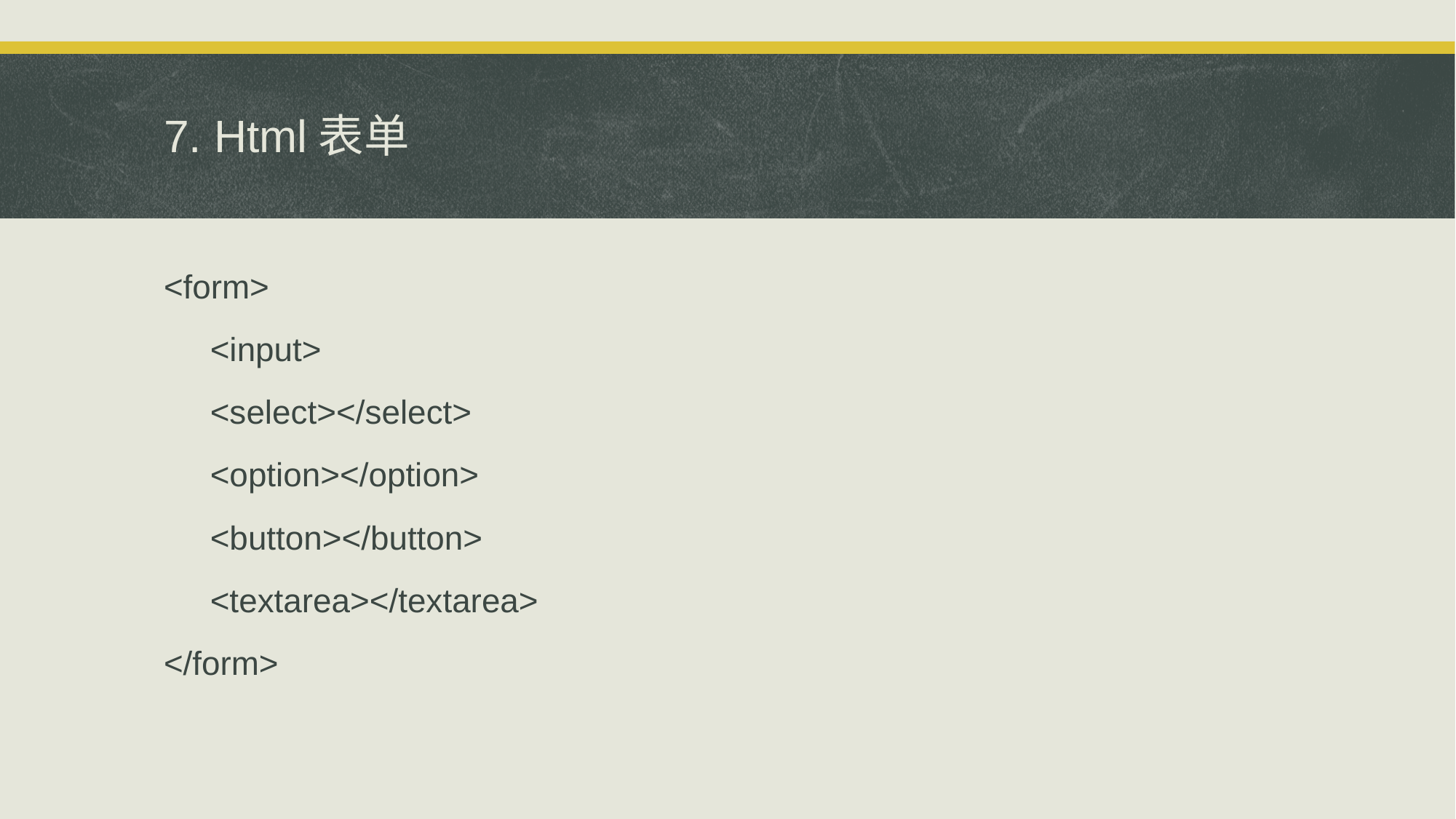

# 7. Html表单
<form>
     <input>
     <select></select>
     <option></option>
     <button></button>
     <textarea></textarea>
</form>